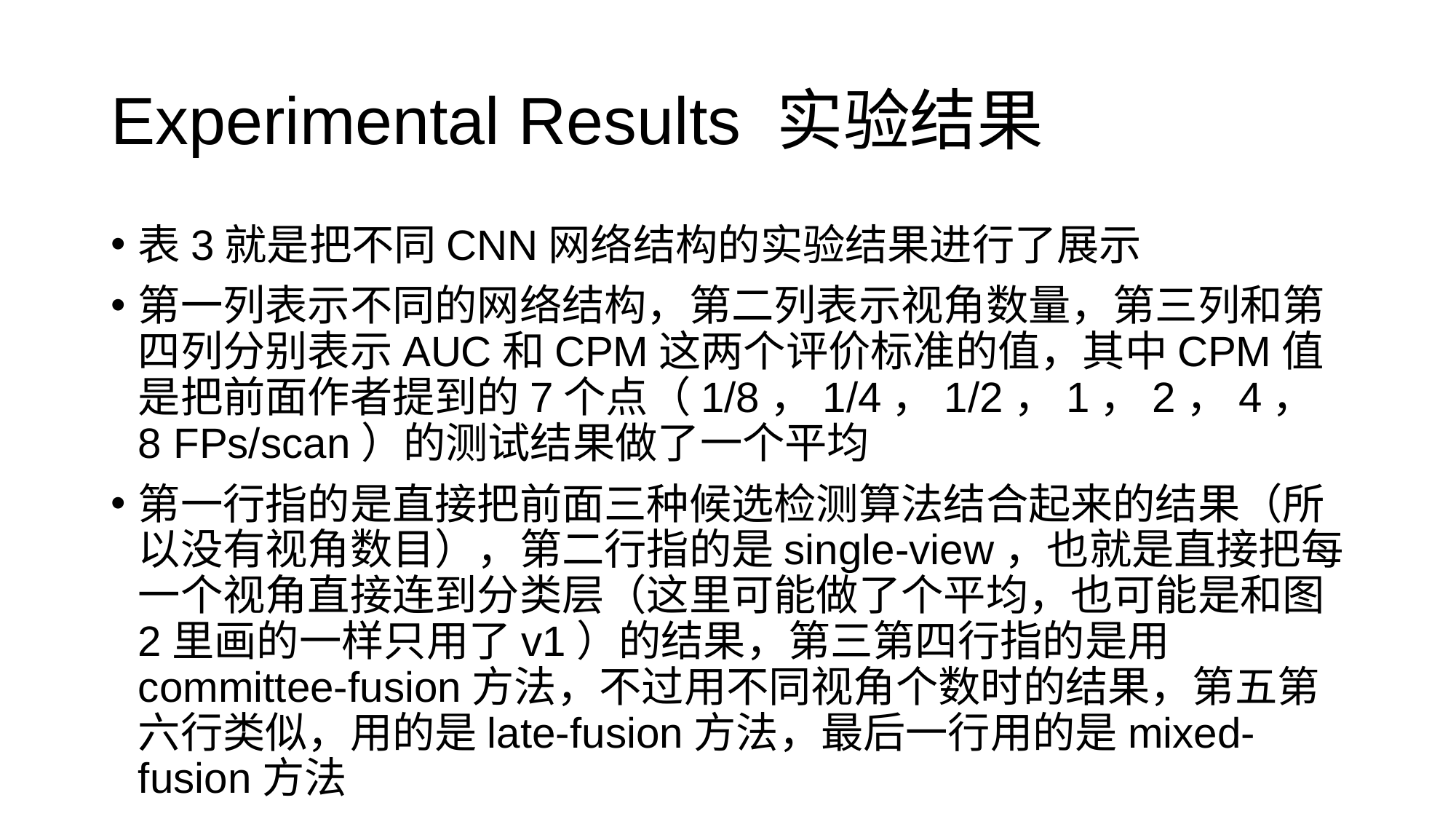

# Experimental Results 实验结果
表3就是把不同CNN网络结构的实验结果进行了展示
第一列表示不同的网络结构，第二列表示视角数量，第三列和第四列分别表示AUC和CPM这两个评价标准的值，其中CPM值是把前面作者提到的7个点（1/8，1/4，1/2，1，2，4，8 FPs/scan）的测试结果做了一个平均
第一行指的是直接把前面三种候选检测算法结合起来的结果（所以没有视角数目），第二行指的是single-view，也就是直接把每一个视角直接连到分类层（这里可能做了个平均，也可能是和图2里画的一样只用了v1）的结果，第三第四行指的是用committee-fusion方法，不过用不同视角个数时的结果，第五第六行类似，用的是late-fusion方法，最后一行用的是mixed-fusion方法